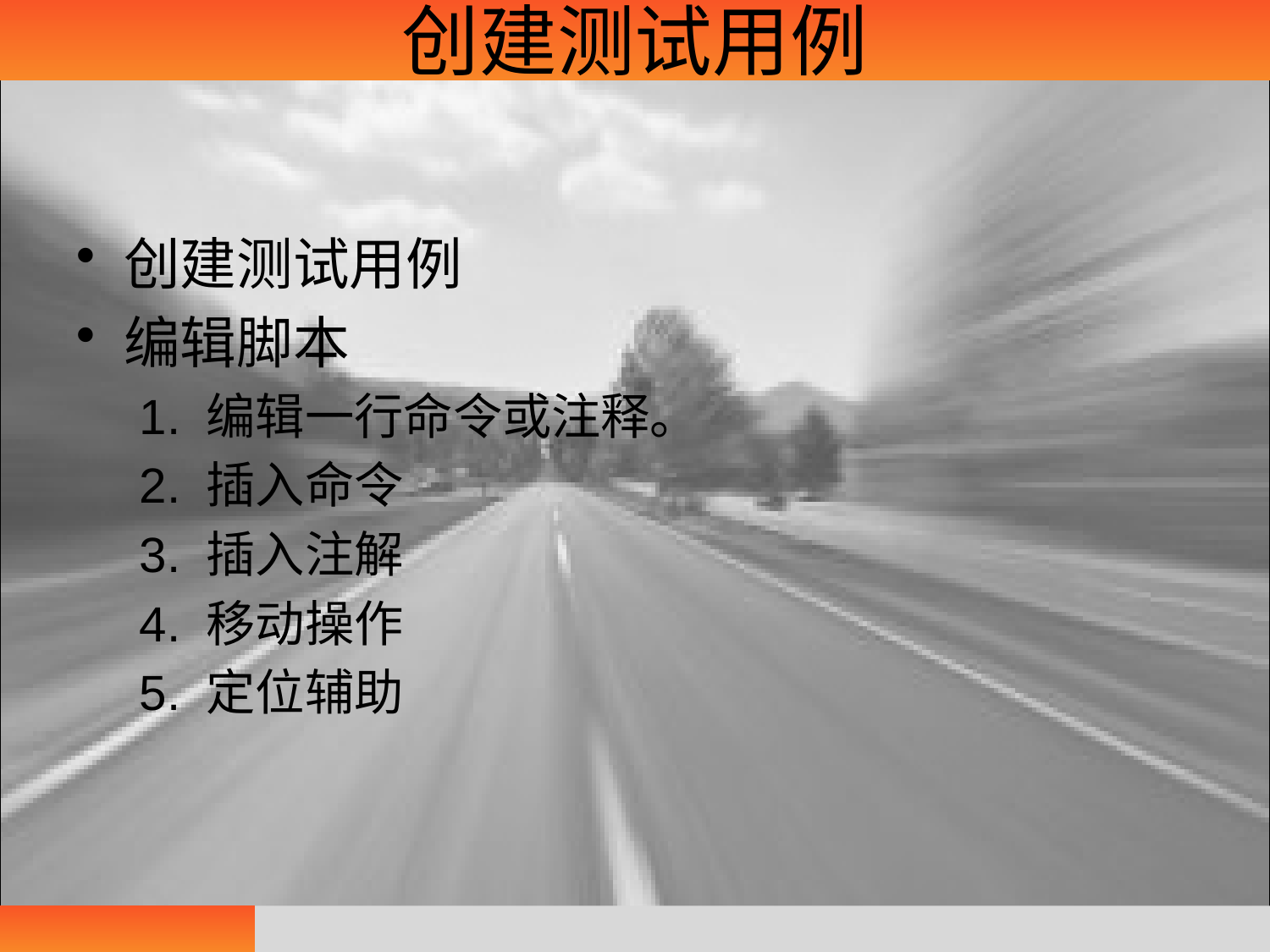

# 创建测试用例
创建测试用例
编辑脚本
1. 编辑一行命令或注释。
2. 插入命令
3. 插入注解
4. 移动操作
5. 定位辅助